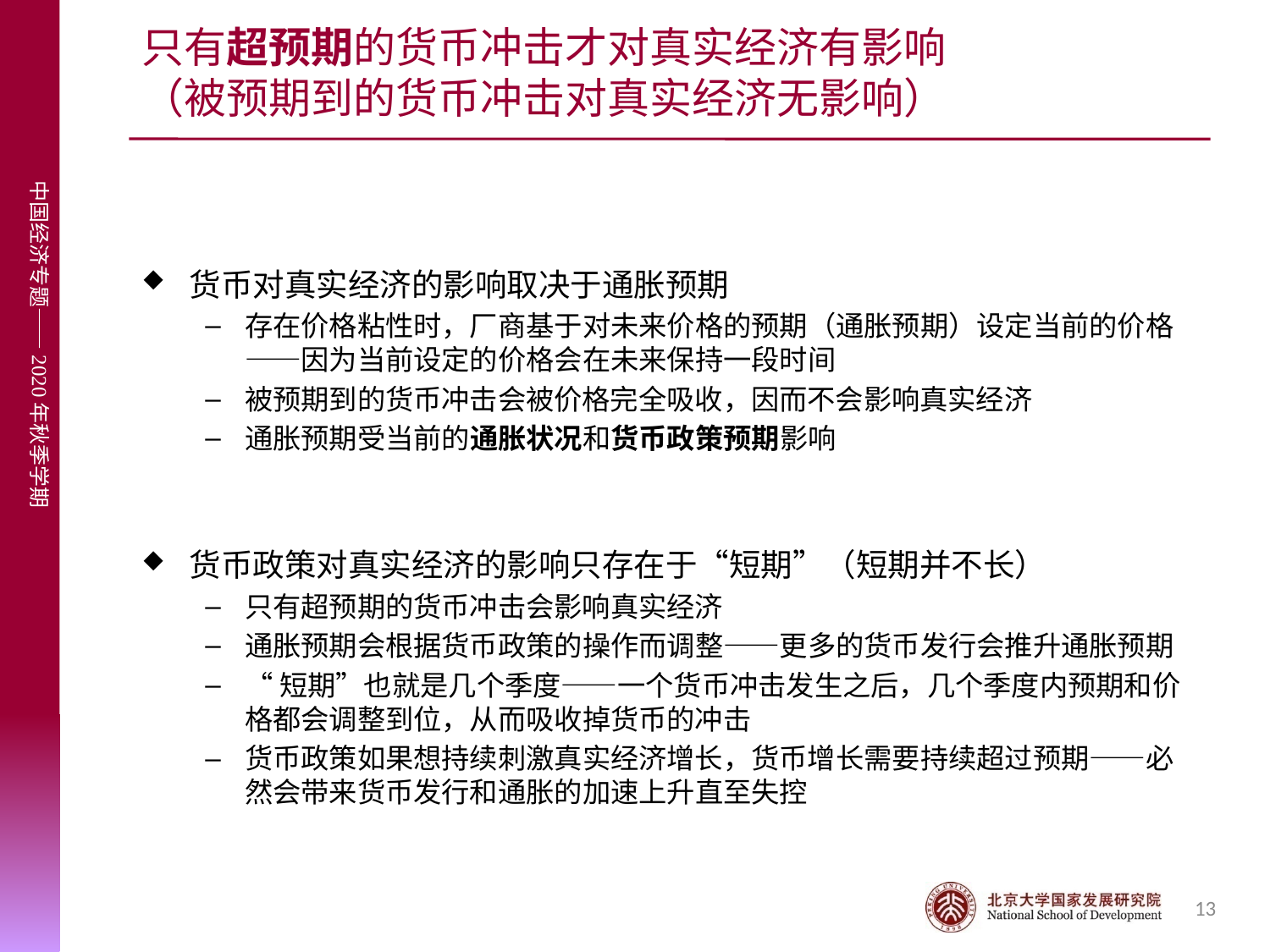

# 只有超预期的货币冲击才对真实经济有影响 （被预期到的货币冲击对真实经济无影响）

货币对真实经济的影响取决于通胀预期
存在价格粘性时，厂商基于对未来价格的预期（通胀预期）设定当前的价格——因为当前设定的价格会在未来保持一段时间
被预期到的货币冲击会被价格完全吸收，因而不会影响真实经济
通胀预期受当前的通胀状况和货币政策预期影响

货币政策对真实经济的影响只存在于“短期”（短期并不长）
只有超预期的货币冲击会影响真实经济
通胀预期会根据货币政策的操作而调整——更多的货币发行会推升通胀预期
“短期”也就是几个季度——一个货币冲击发生之后，几个季度内预期和价格都会调整到位，从而吸收掉货币的冲击
货币政策如果想持续刺激真实经济增长，货币增长需要持续超过预期——必然会带来货币发行和通胀的加速上升直至失控

13